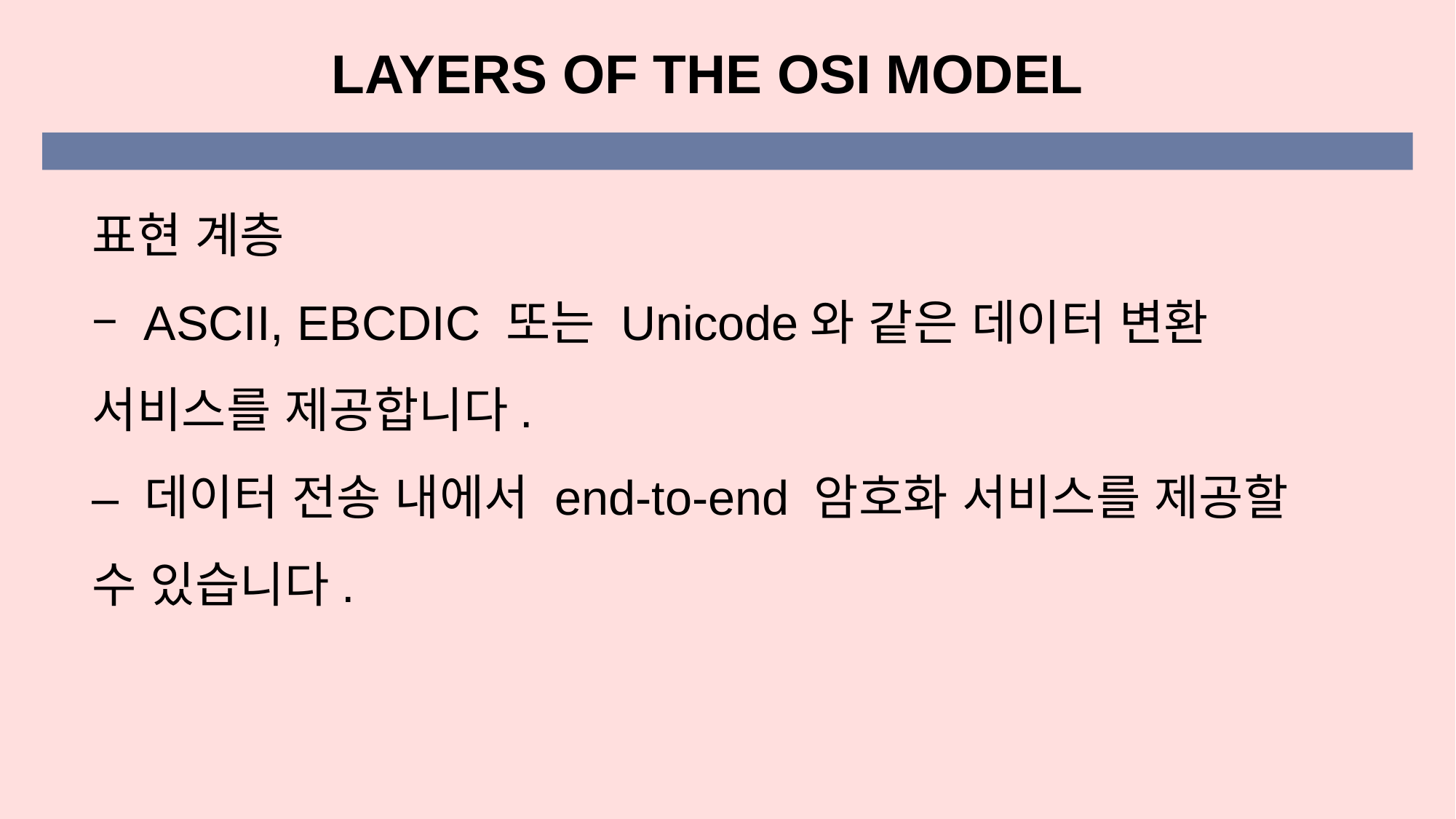

LAYERS OF THE OSI MODEL

표현 계층
– ASCII, EBCDIC 또는 Unicode와 같은 데이터 변환 서비스를 제공합니다.
– 데이터 전송 내에서 end-to-end 암호화 서비스를 제공할 수 있습니다.